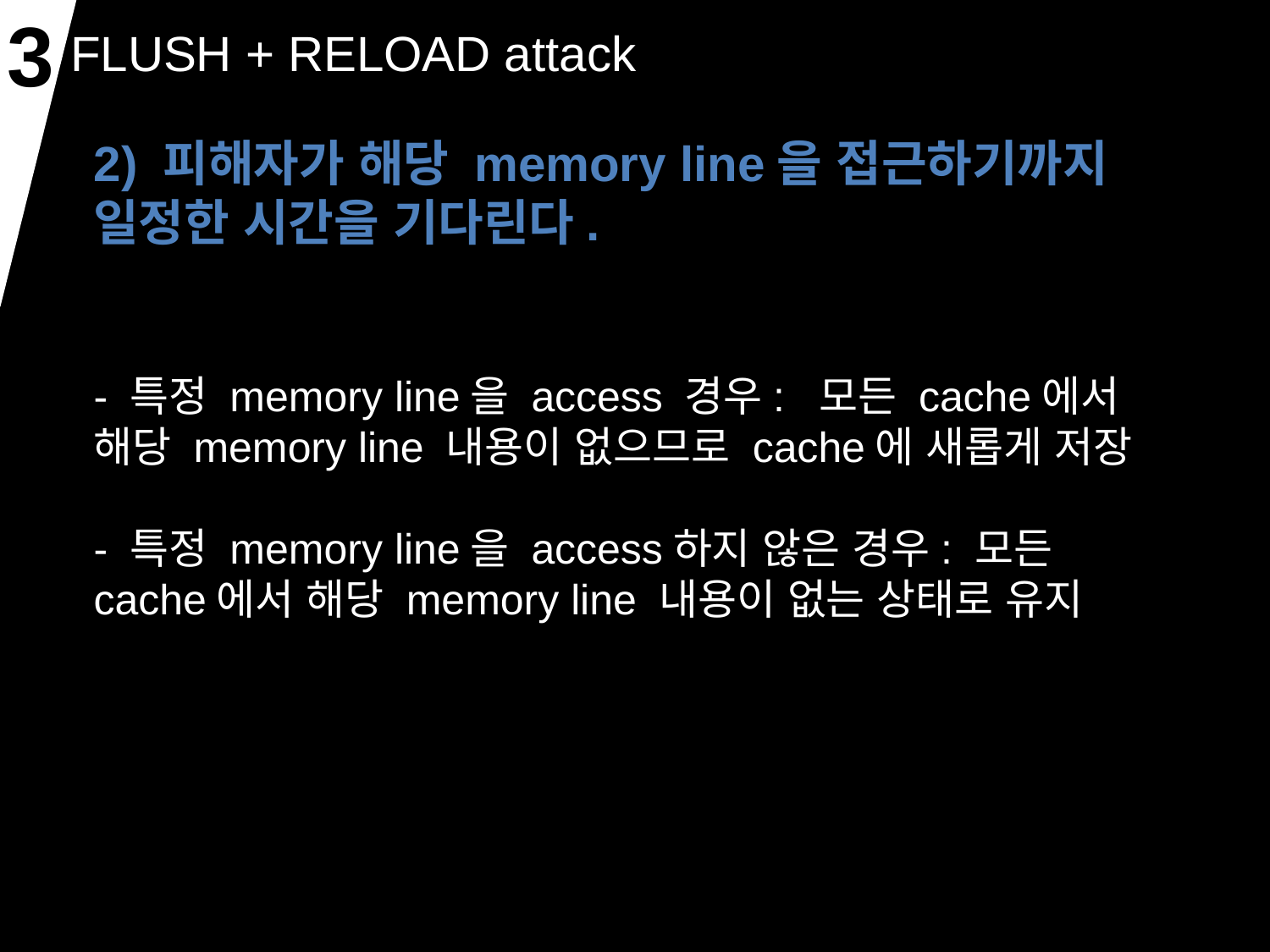

3
 FLUSH + RELOAD attack

2) 피해자가 해당 memory line을 접근하기까지 일정한 시간을 기다린다.

- 특정 memory line을 access 경우:  모든 cache에서 해당 memory line 내용이 없으므로 cache에 새롭게 저장

- 특정 memory line을 access하지 않은 경우: 모든 cache에서 해당 memory line 내용이 없는 상태로 유지